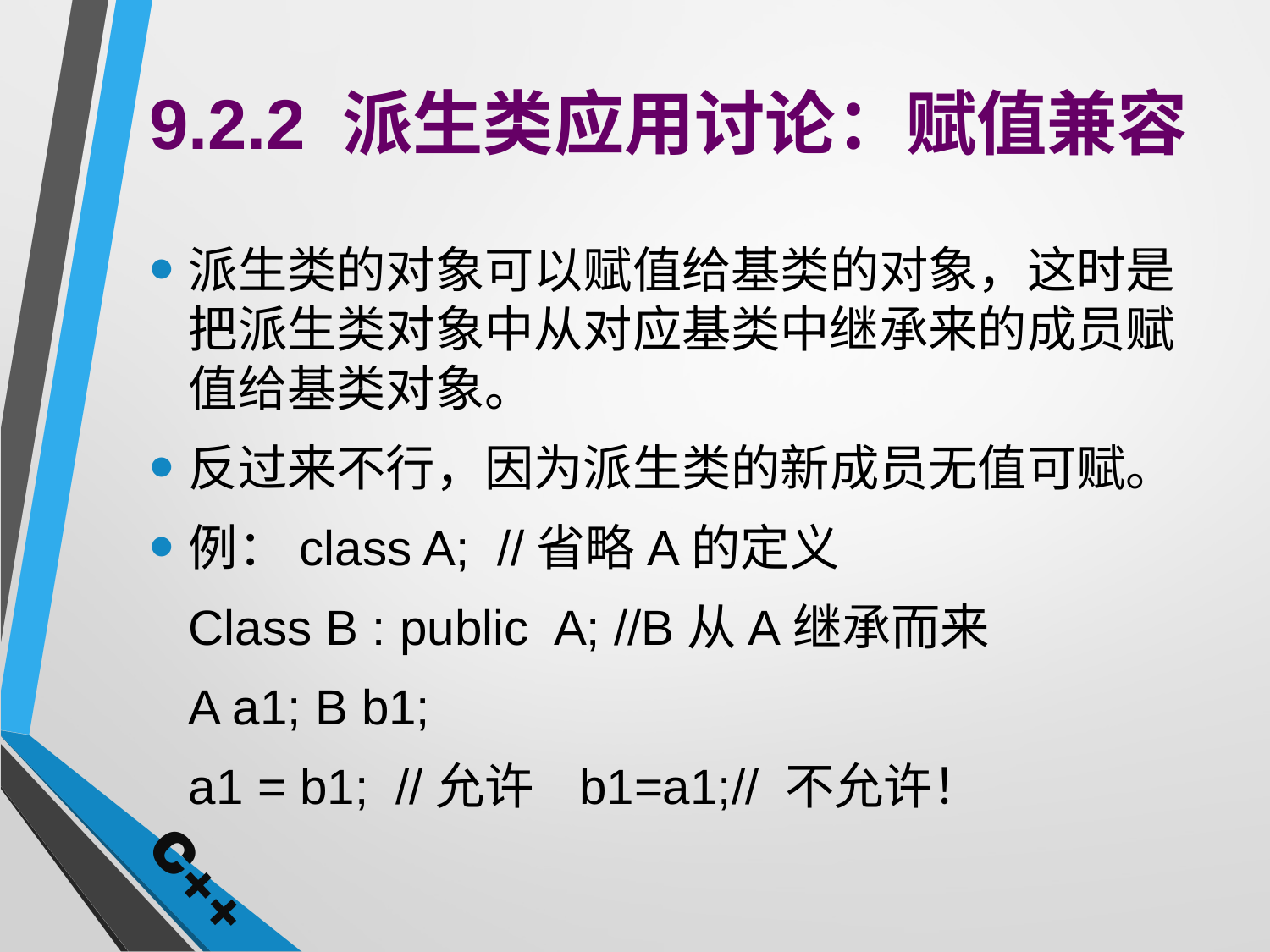

# 9.2.2 派生类应用讨论：赋值兼容
派生类的对象可以赋值给基类的对象，这时是把派生类对象中从对应基类中继承来的成员赋值给基类对象。
反过来不行，因为派生类的新成员无值可赋。
例：class A;  //省略A的定义
	Class B : public  A; //B从A继承而来
	A a1; B b1;
	a1 = b1;  //允许   b1=a1;// 不允许！